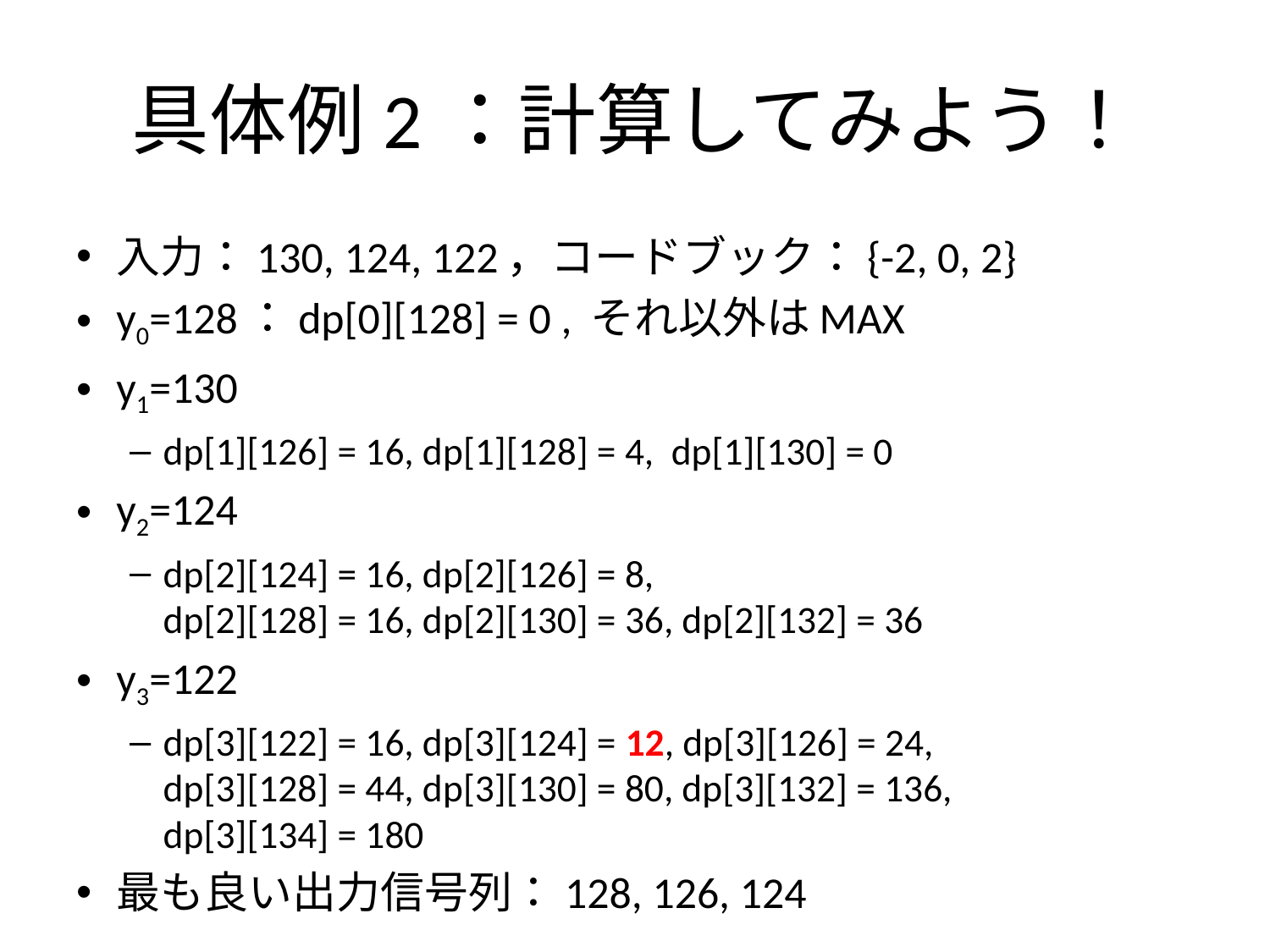

# 具体例2：計算してみよう！
入力：130, 124, 122，コードブック：{-2, 0, 2}
y0=128：dp[0][128] = 0 , それ以外はMAX
y1=130
dp[1][126] = 16, dp[1][128] = 4,  dp[1][130] = 0
y2=124
dp[2][124] = 16, dp[2][126] = 8,
dp[2][128] = 16, dp[2][130] = 36, dp[2][132] = 36
y3=122
dp[3][122] = 16, dp[3][124] = 12, dp[3][126] = 24,
dp[3][128] = 44, dp[3][130] = 80, dp[3][132] = 136,
dp[3][134] = 180
最も良い出力信号列：128, 126, 124